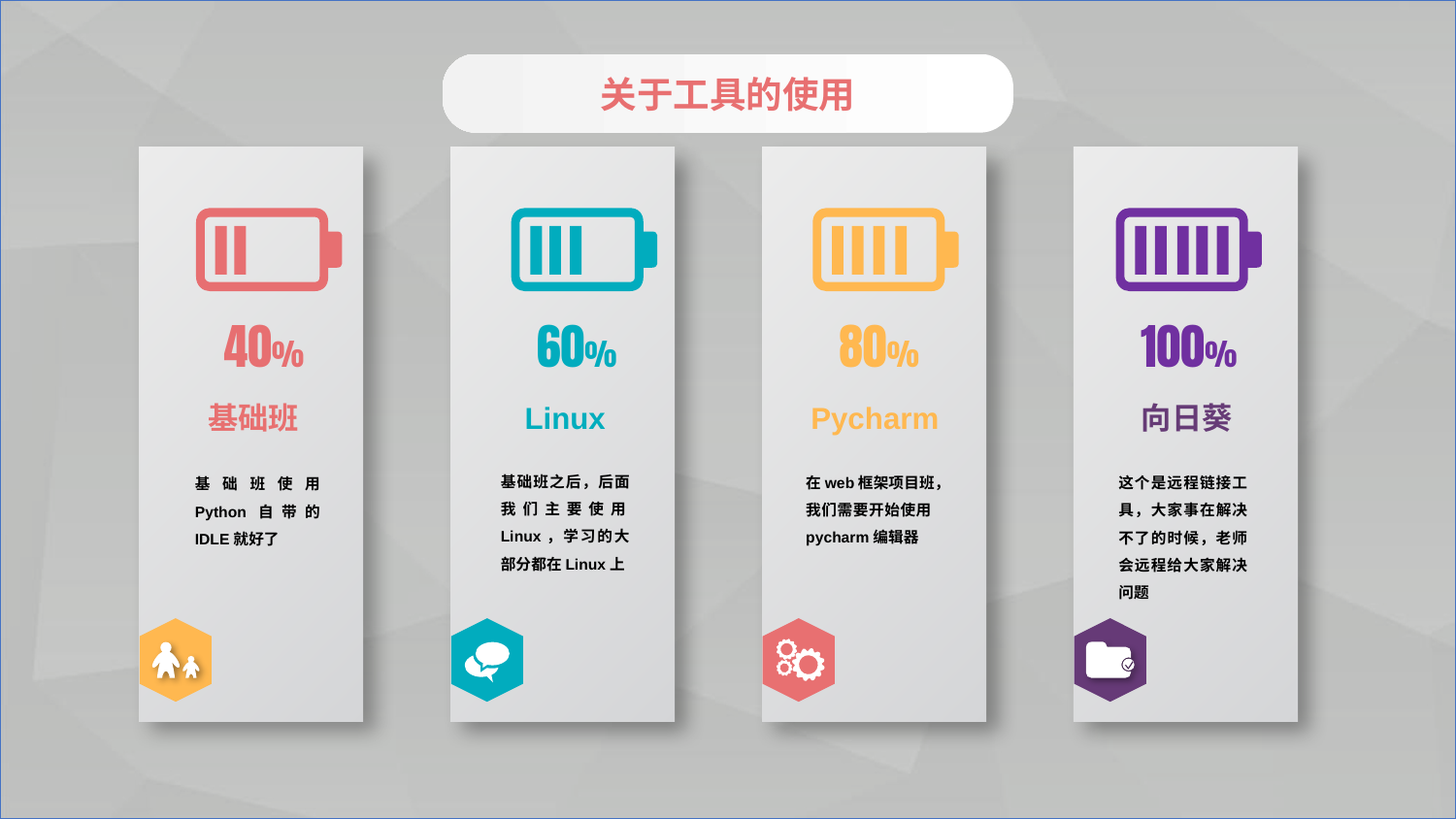

关于工具的使用

40%
60%
80%
100%
基础班
Linux
Pycharm
向日葵
基础班之后，后面我们主要使用Linux，学习的大部分都在Linux上
在web框架项目班，我们需要开始使用pycharm编辑器
这个是远程链接工具，大家事在解决不了的时候，老师会远程给大家解决问题
基础班使用Python自带的IDLE就好了